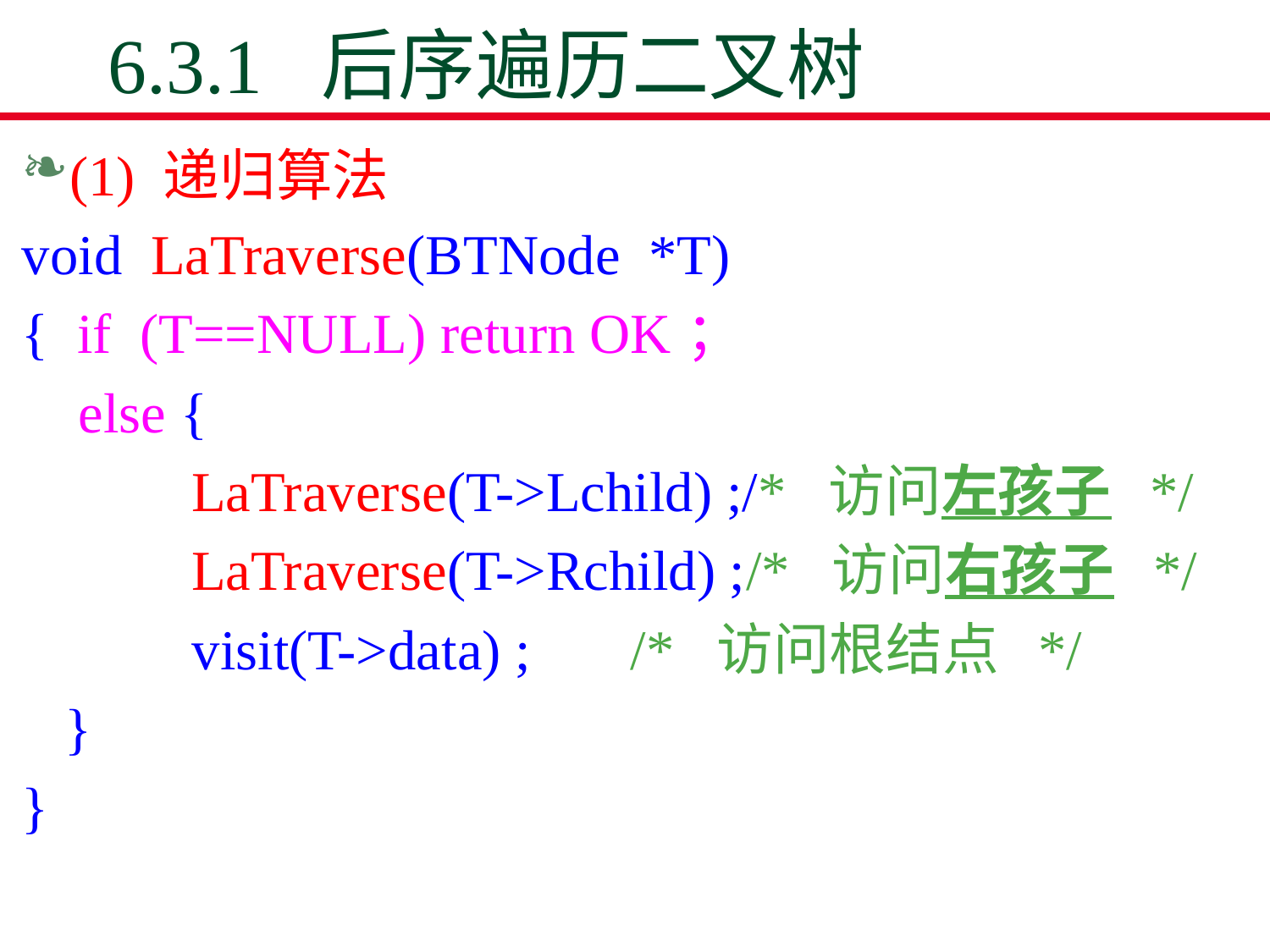

# 6.3.1  后序遍历二叉树
(1) 递归算法
void  LaTraverse(BTNode  *T)
{  if  (T==NULL) return OK；
    else {
	   LaTraverse(T->Lchild) ;/*  访问左孩子  */
	   LaTraverse(T->Rchild) ;/*  访问右孩子  */
            visit(T->data) ;       /*  访问根结点  */
   }
}